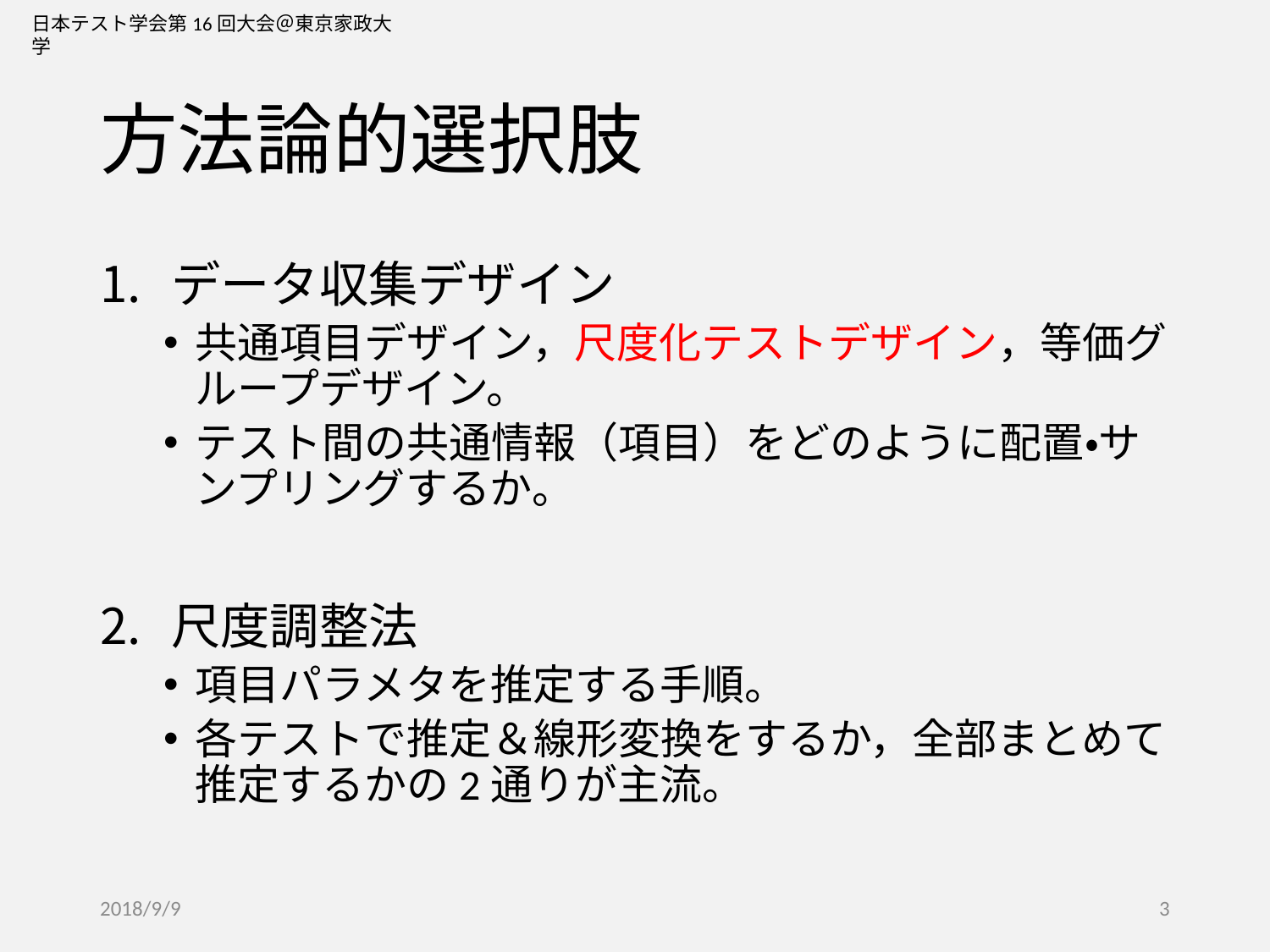

# 方法論的選択肢
データ収集デザイン
共通項目デザイン，尺度化テストデザイン，等価グループデザイン。
テスト間の共通情報（項目）をどのように配置・サンプリングするか。

尺度調整法
項目パラメタを推定する手順。
各テストで推定＆線形変換をするか，全部まとめて推定するかの2通りが主流。
2018/9/9
3